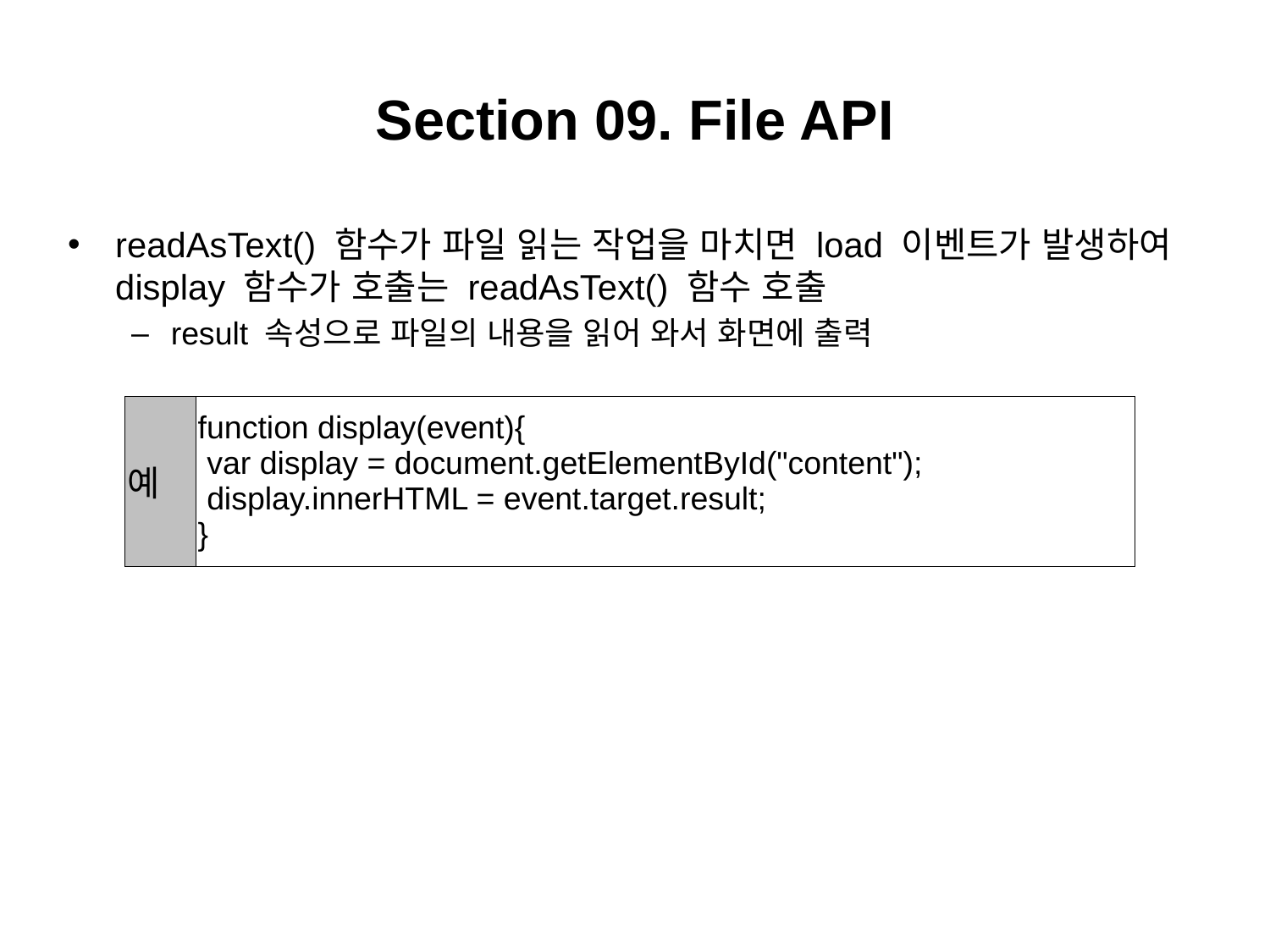

# Section 09. File API
readAsText() 함수가 파일 읽는 작업을 마치면 load 이벤트가 발생하여 display 함수가 호출는 readAsText() 함수 호출
result 속성으로 파일의 내용을 읽어 와서 화면에 출력

| 예 | function display(event){ var display = document.getElementById("content"); display.innerHTML = event.target.result; } |
| --- | --- |